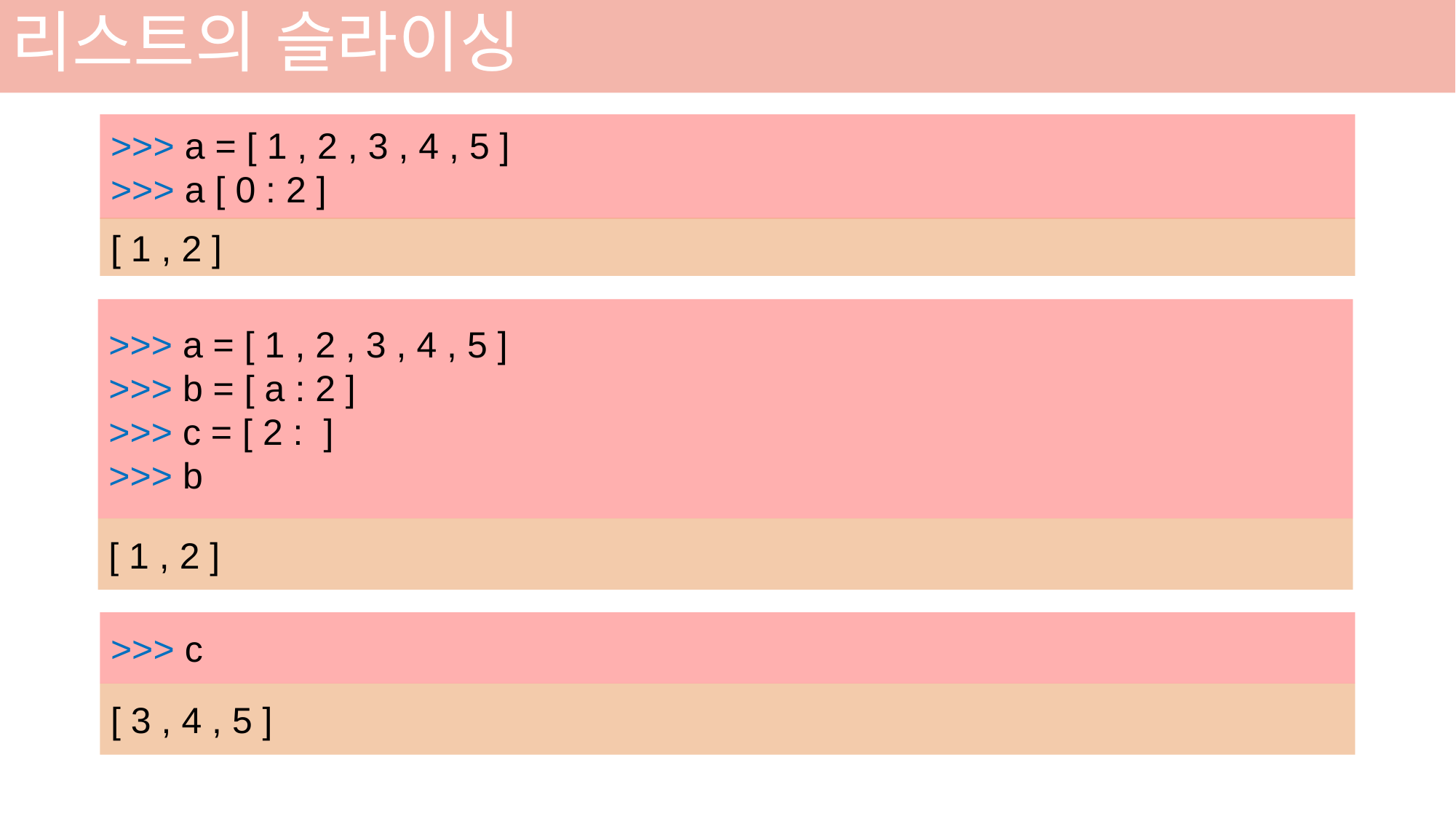

# 리스트의 슬라이싱
>>> a = [ 1 , 2 , 3 , 4 , 5 ]
>>> a [ 0 : 2 ]
[ 1 , 2 ]
>>> a = [ 1 , 2 , 3 , 4 , 5 ]
>>> b = [ a : 2 ]
>>> c = [ 2 :  ]
>>> b
[ 1 , 2 ]
>>> c
[ 3 , 4 , 5 ]